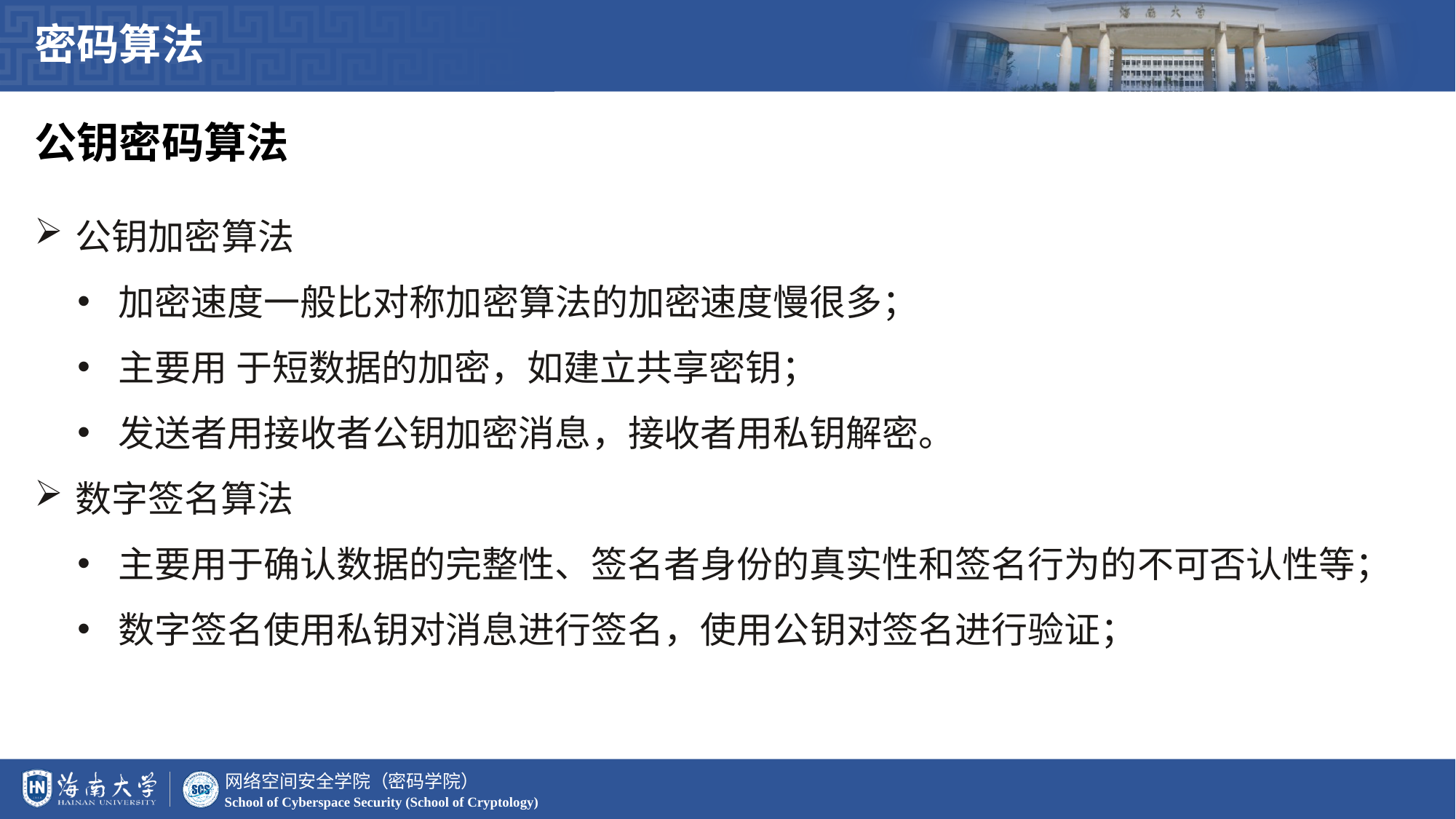

密码算法
公钥密码算法
公钥加密算法
加密速度一般比对称加密算法的加密速度慢很多；
主要用 于短数据的加密，如建立共享密钥；
发送者用接收者公钥加密消息，接收者用私钥解密。
数字签名算法
主要用于确认数据的完整性、签名者身份的真实性和签名行为的不可否认性等；
数字签名使用私钥对消息进行签名，使用公钥对签名进行验证；
22